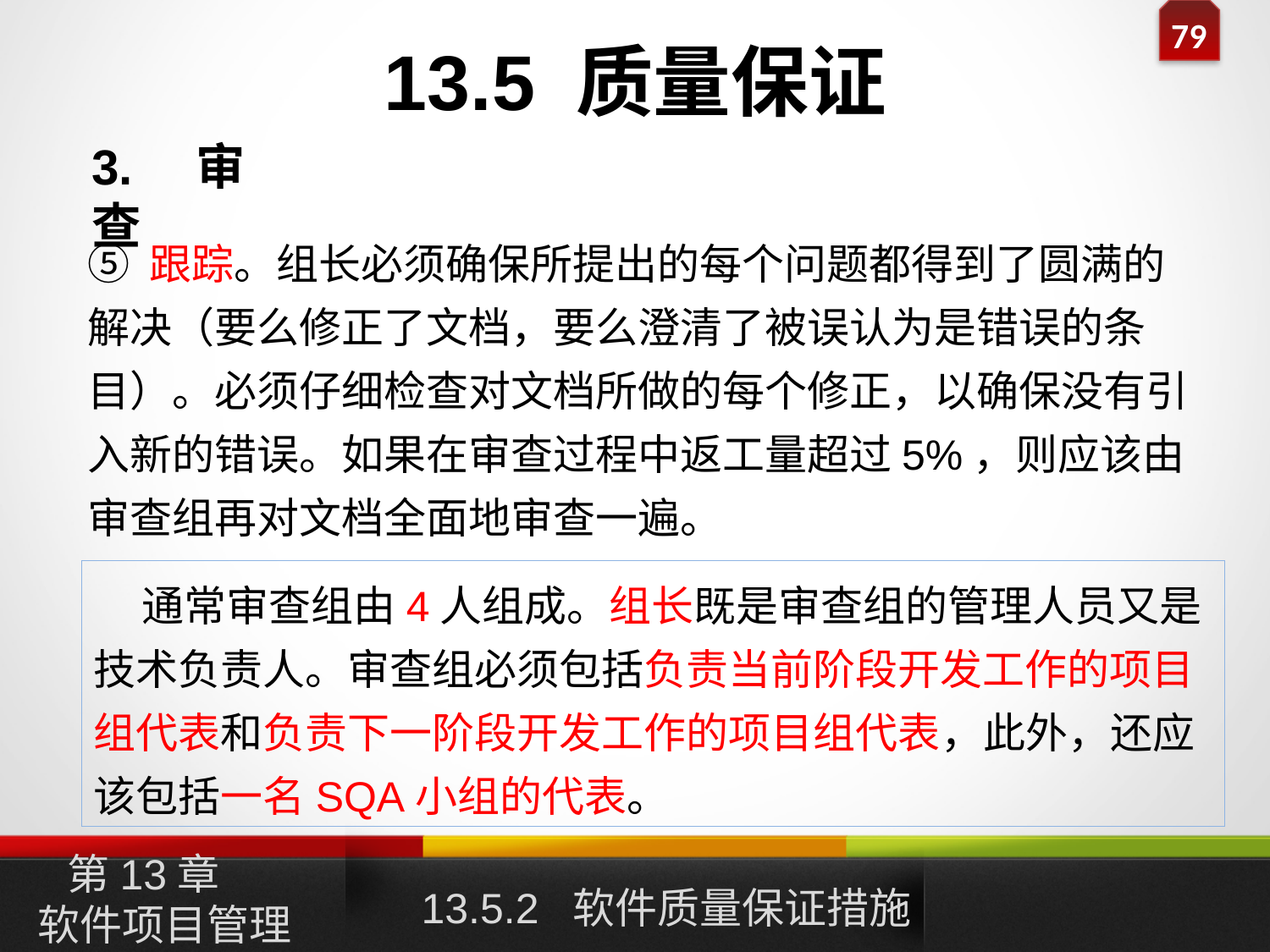

# 13.5 质量保证
3. 审查
⑤ 跟踪。组长必须确保所提出的每个问题都得到了圆满的解决（要么修正了文档，要么澄清了被误认为是错误的条目）。必须仔细检查对文档所做的每个修正，以确保没有引入新的错误。如果在审查过程中返工量超过5%，则应该由审查组再对文档全面地审查一遍。
    通常审查组由4人组成。组长既是审查组的管理人员又是技术负责人。审查组必须包括负责当前阶段开发工作的项目组代表和负责下一阶段开发工作的项目组代表，此外，还应该包括一名SQA小组的代表。
第13章
软件项目管理
13.5.2  软件质量保证措施